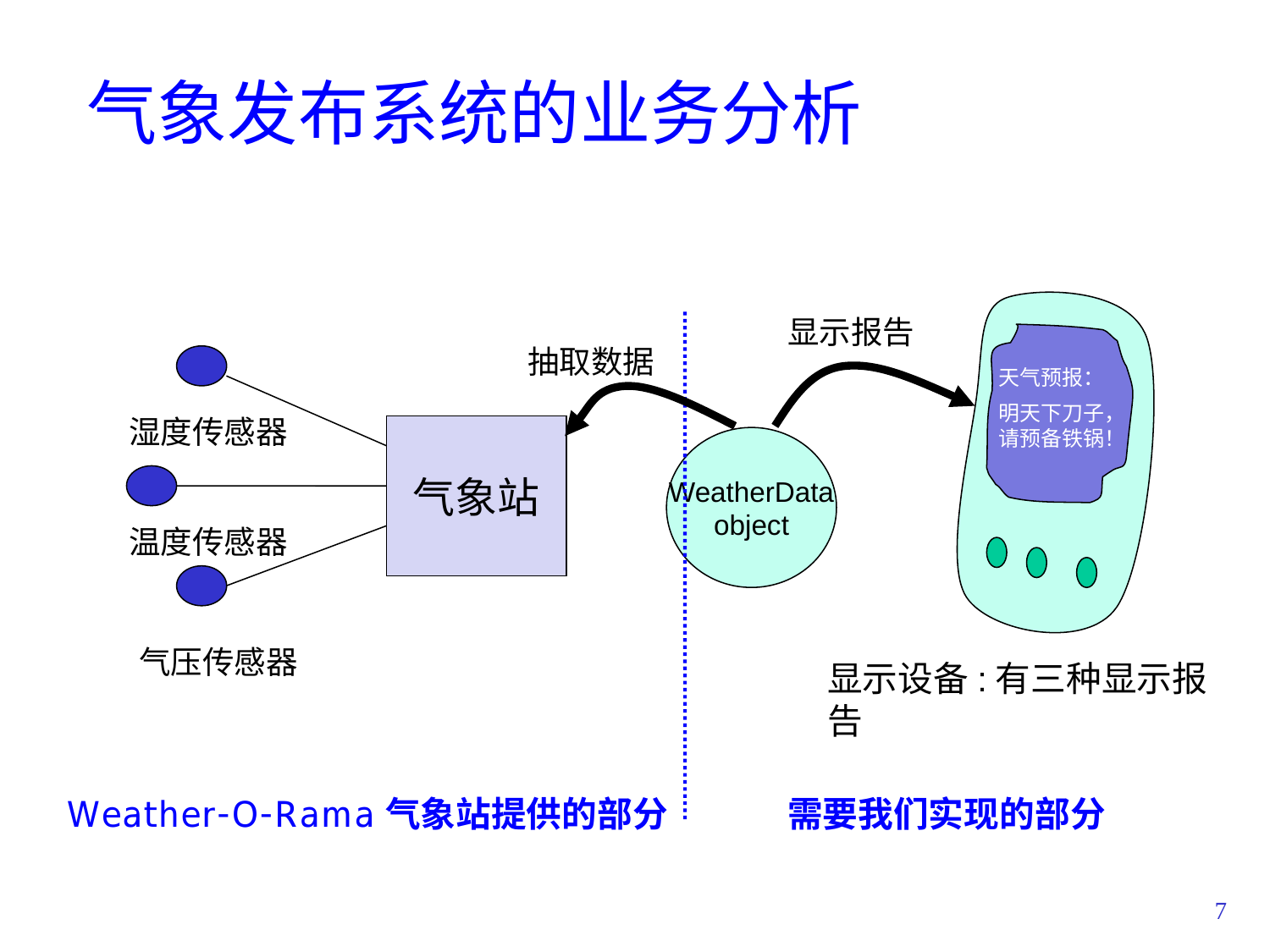

# 气象发布系统的业务分析

显示报告

抽取数据

天气预报：
明天下刀子，请预备铁锅！

湿度传感器
气象站
WeatherData
object

温度传感器

气压传感器
显示设备:有三种显示报告
Weather-O-Rama气象站提供的部分
需要我们实现的部分
7